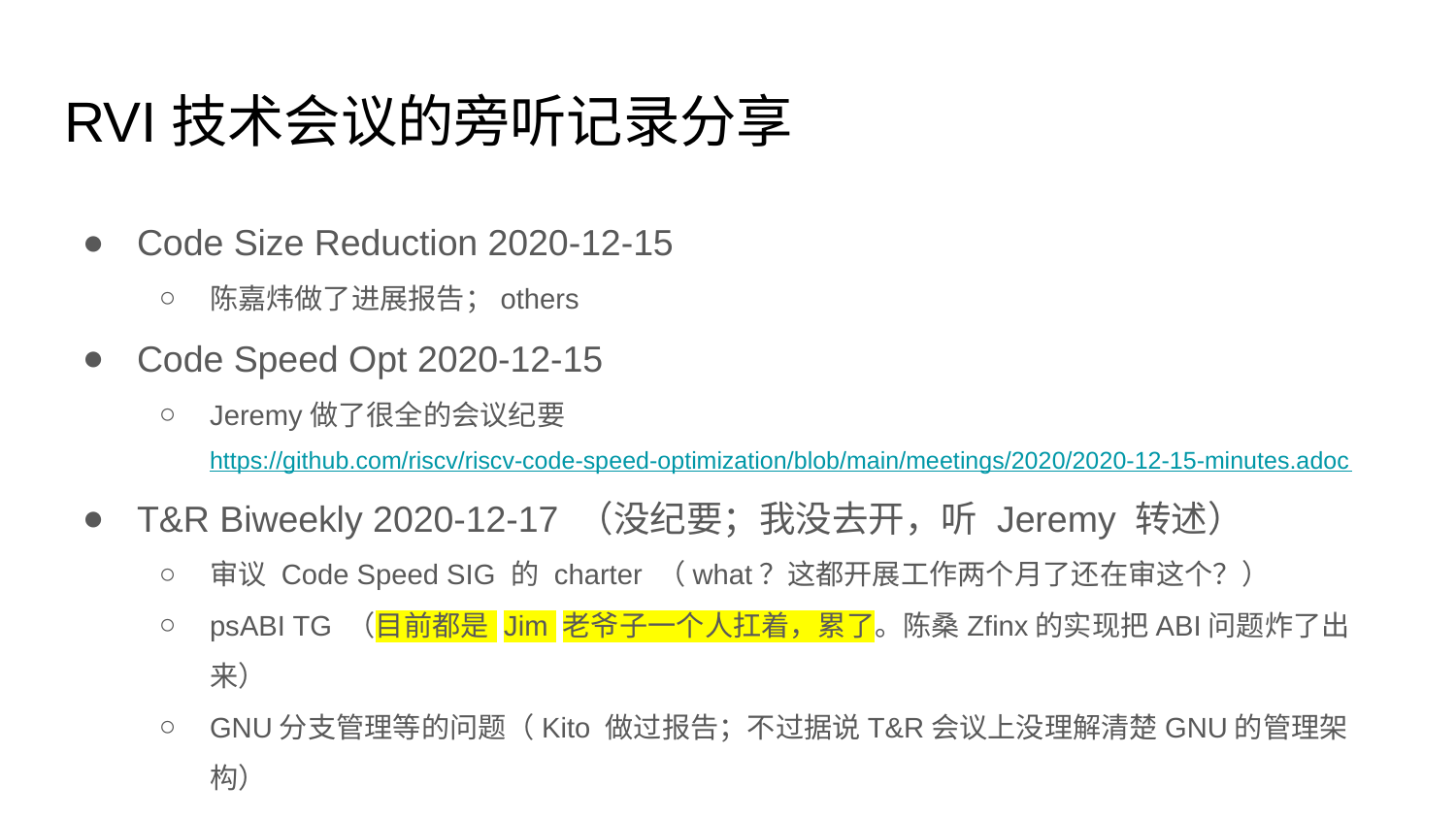

# RVI技术会议的旁听记录分享
Code Size Reduction 2020-12-15
陈嘉炜做了进展报告；others
Code Speed Opt 2020-12-15
Jeremy做了很全的会议纪要 https://github.com/riscv/riscv-code-speed-optimization/blob/main/meetings/2020/2020-12-15-minutes.adoc
T&R Biweekly 2020-12-17 （没纪要；我没去开，听 Jeremy 转述）
审议 Code Speed SIG 的 charter （what？这都开展工作两个月了还在审这个？）
psABI TG （目前都是 Jim 老爷子一个人扛着，累了。陈桑Zfinx的实现把ABI问题炸了出来）
GNU分支管理等的问题（Kito 做过报告；不过据说T&R会议上没理解清楚GNU的管理架构）